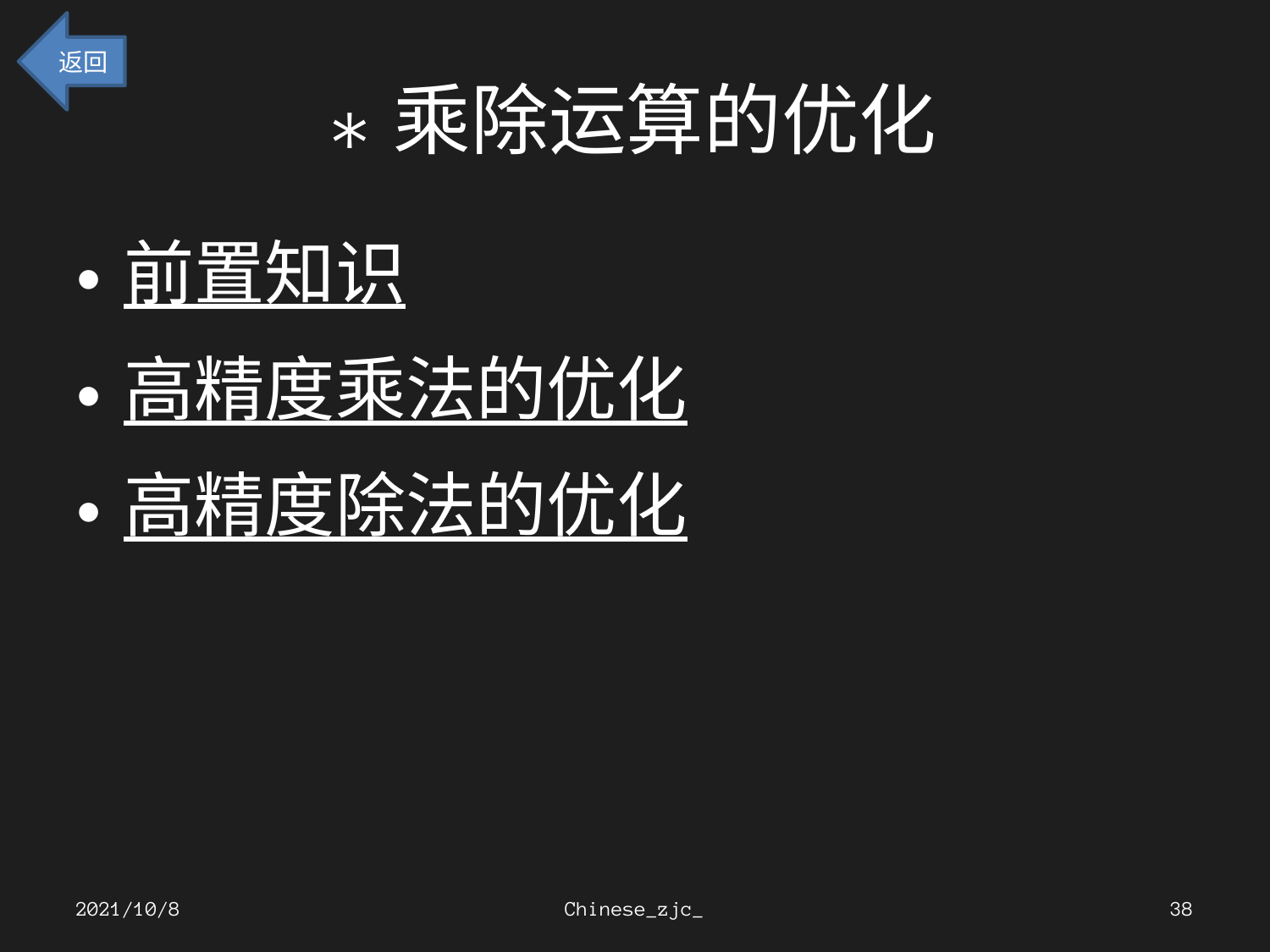

返回
# *乘除运算的优化
前置知识
高精度乘法的优化
高精度除法的优化
2021/10/8
Chinese_zjc_
38